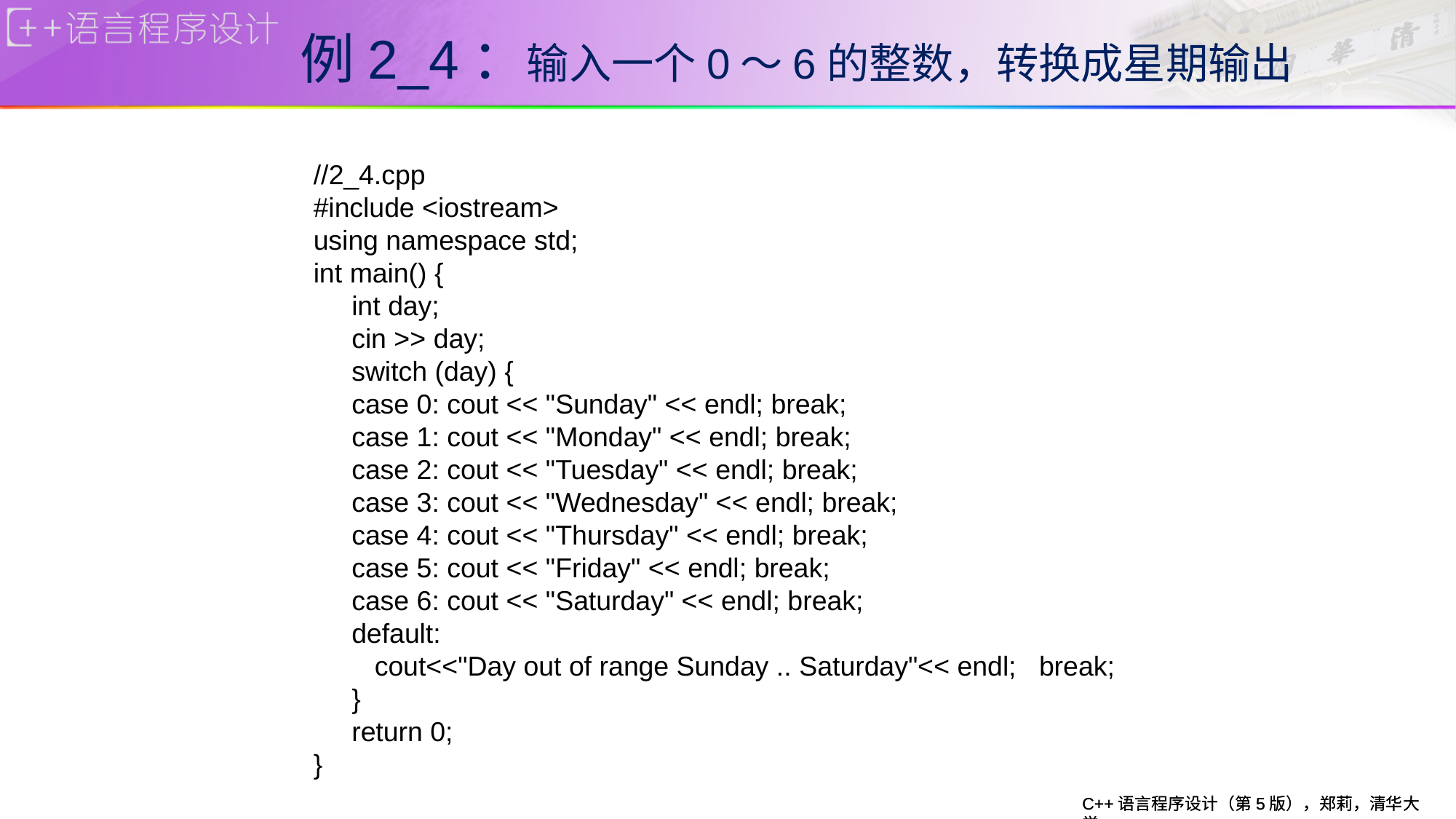

# 例2_4：输入一个0～6的整数，转换成星期输出

//2_4.cpp
#include <iostream>
using namespace std;
int main() {
     int day;
     cin >> day;
     switch (day) {
     case 0: cout << "Sunday" << endl; break;
     case 1: cout << "Monday" << endl; break;
     case 2: cout << "Tuesday" << endl; break;
     case 3: cout << "Wednesday" << endl; break;
     case 4: cout << "Thursday" << endl; break;
     case 5: cout << "Friday" << endl; break;
     case 6: cout << "Saturday" << endl; break;
     default:
        cout<<"Day out of range Sunday .. Saturday"<< endl;   break;
     }
     return 0;
}